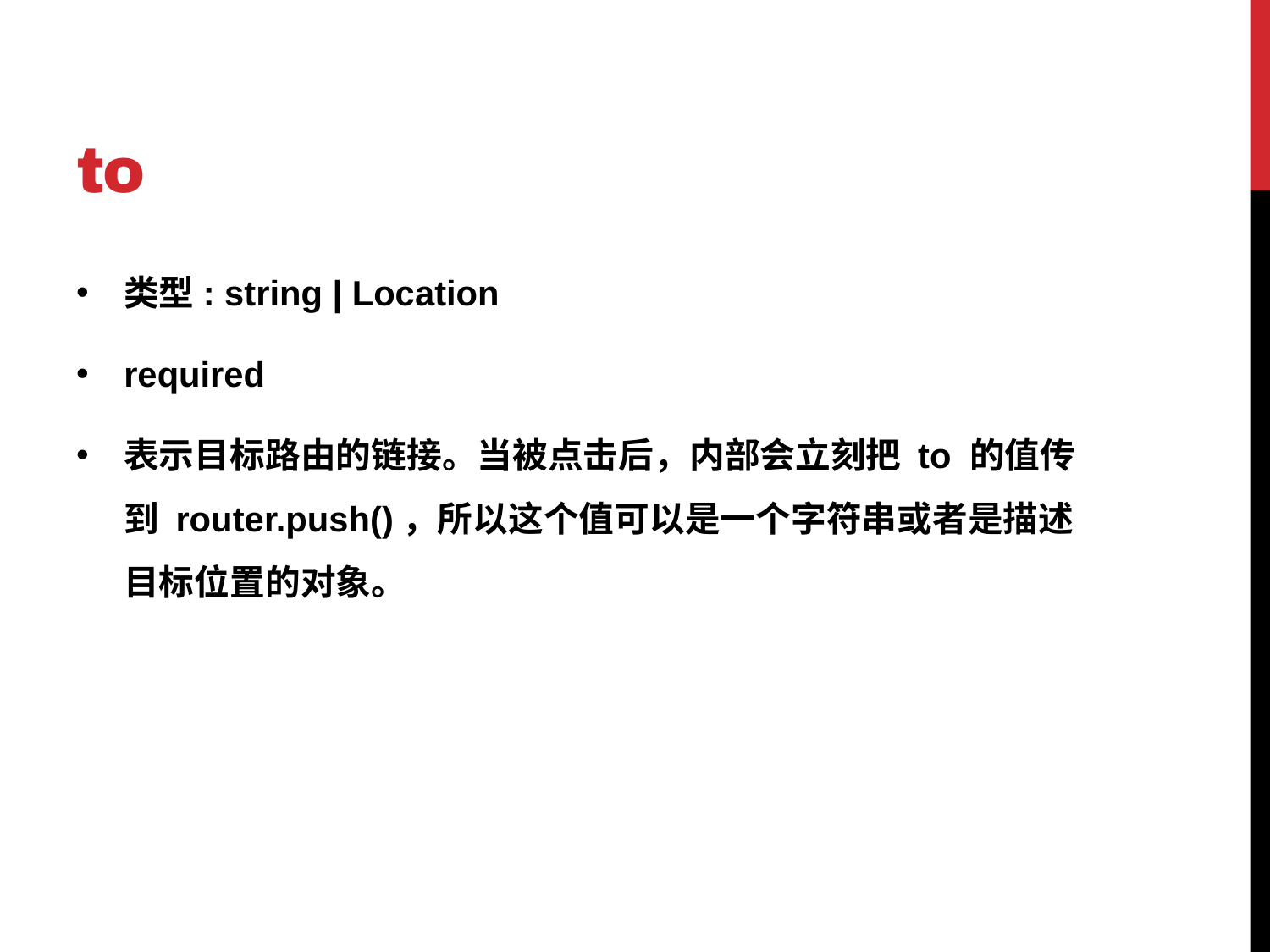

# to
类型: string | Location
required
表示目标路由的链接。当被点击后，内部会立刻把 to 的值传到 router.push()，所以这个值可以是一个字符串或者是描述目标位置的对象。